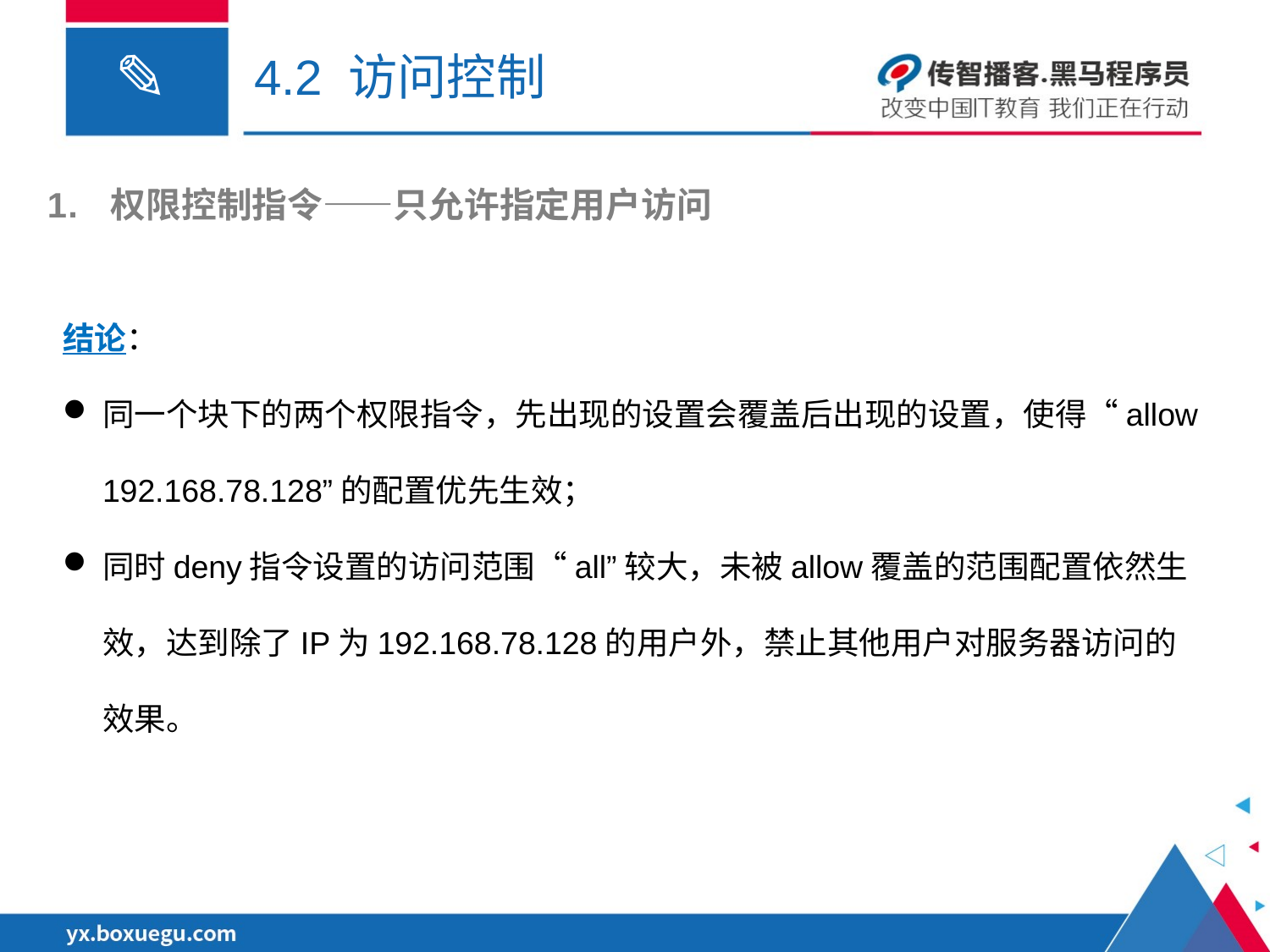

# 4.2 访问控制
权限控制指令——只允许指定用户访问
结论：
同一个块下的两个权限指令，先出现的设置会覆盖后出现的设置，使得“allow 192.168.78.128”的配置优先生效；
同时deny指令设置的访问范围“all”较大，未被allow覆盖的范围配置依然生效，达到除了IP为192.168.78.128的用户外，禁止其他用户对服务器访问的效果。